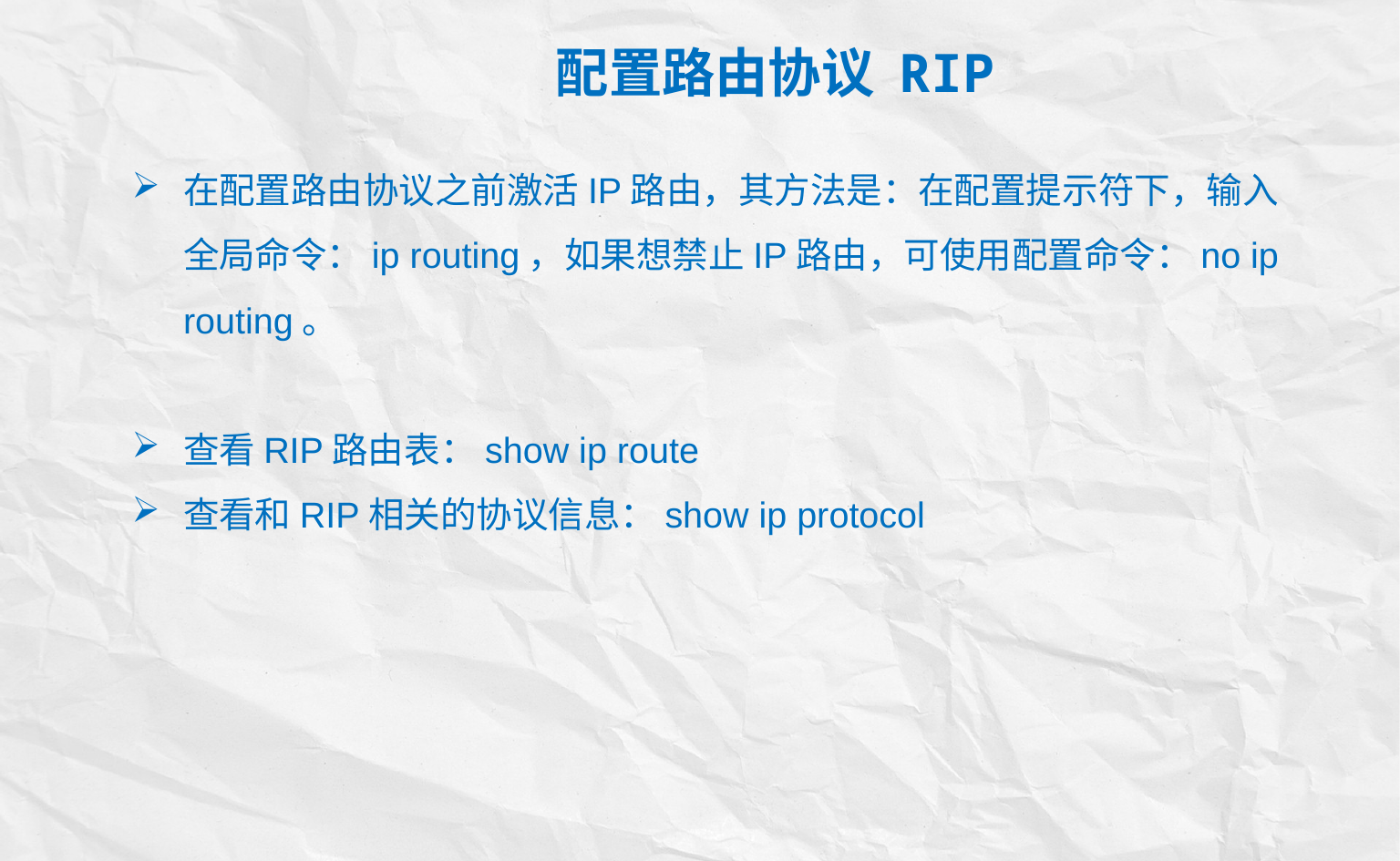

配置路由协议 RIP
在配置路由协议之前激活IP路由，其方法是：在配置提示符下，输入全局命令：ip routing，如果想禁止IP路由，可使用配置命令：no ip routing。

查看RIP路由表：show ip route
查看和RIP相关的协议信息：show ip protocol

13